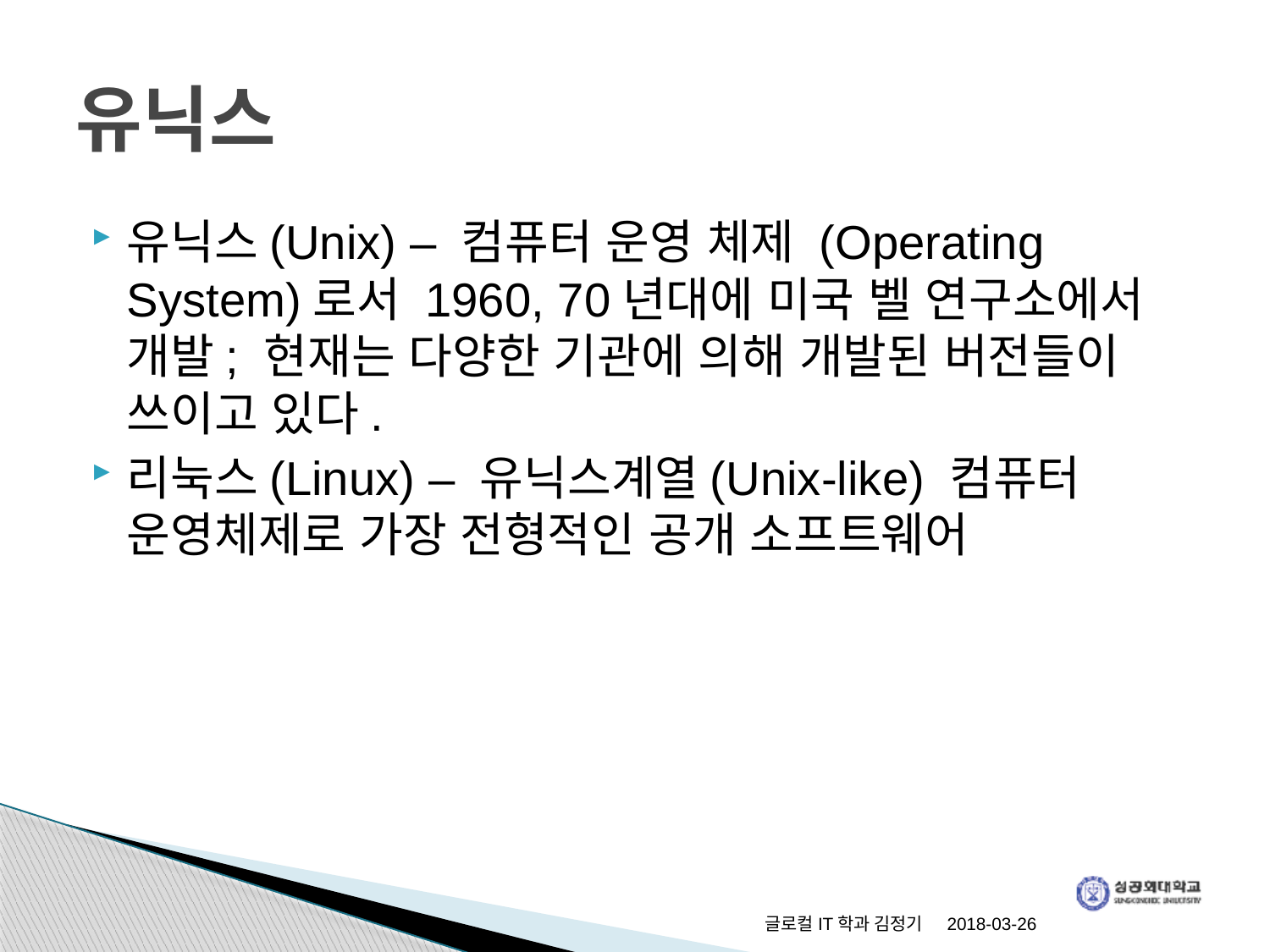

# 유닉스
유닉스(Unix) – 컴퓨터 운영 체제 (Operating System)로서 1960, 70년대에 미국 벨 연구소에서 개발; 현재는 다양한 기관에 의해 개발된 버전들이 쓰이고 있다.
리눅스(Linux) – 유닉스계열(Unix-like) 컴퓨터 운영체제로 가장 전형적인 공개 소프트웨어
글로컬IT학과 김정기
2018-03-26